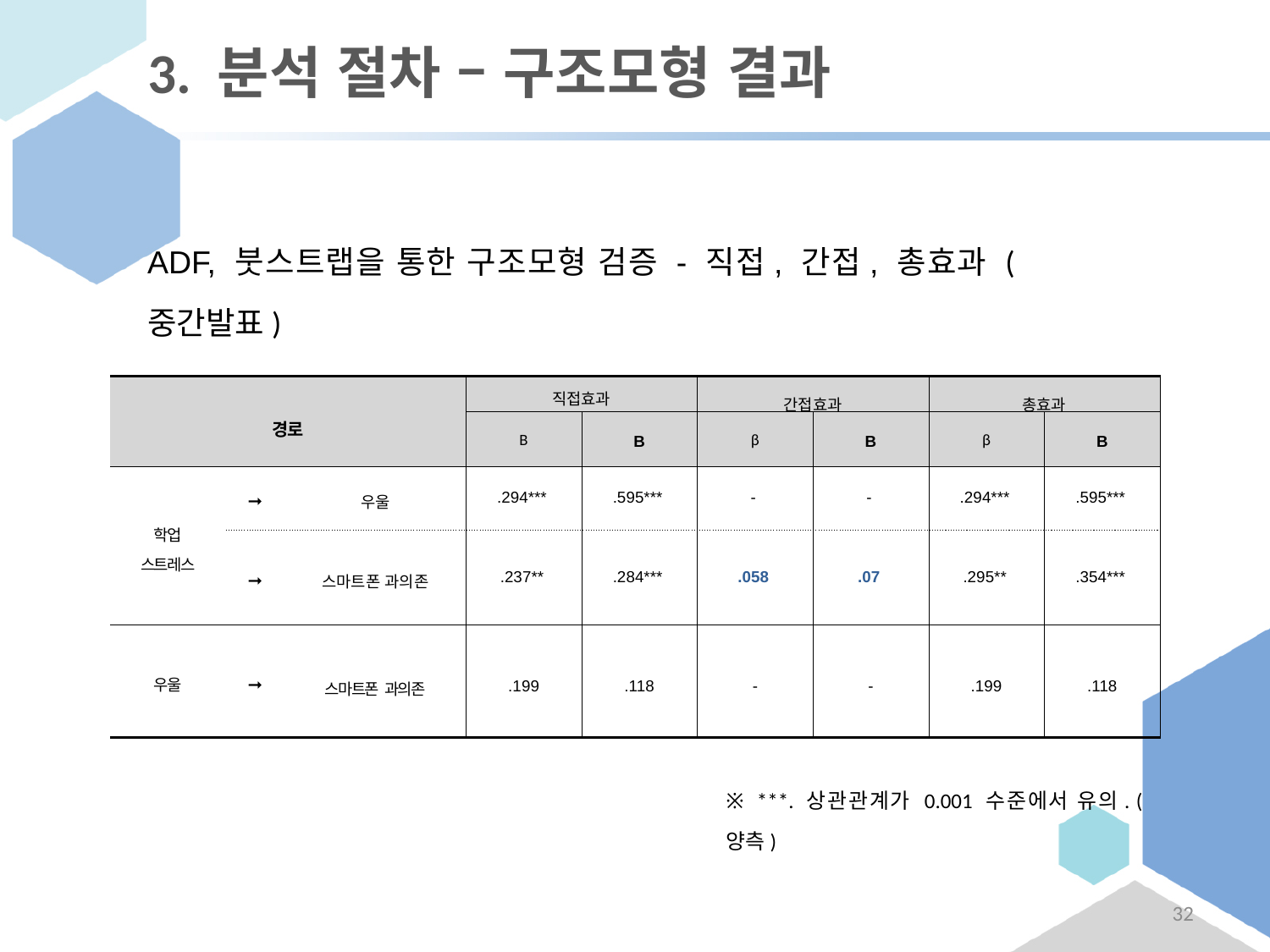

# 3. 분석 절차 – 구조모형 결과

ADF, 붓스트랩을 통한 구조모형 검증 - 직접, 간접, 총효과 (중간발표)
| 경로 |  |  | 직접효과 |  | 간접효과 |  | 총효과 |  |
| --- | --- | --- | --- | --- | --- | --- | --- | --- |
|  |  |  | Β | B | β | B | β | B |
| 학업 스트레스 | ➞ | 우울 | .294\*\*\* | .595\*\*\* | - | - | .294\*\*\* | .595\*\*\* |
|  | ➞ | 스마트폰 과의존 | .237\*\* | .284\*\*\* | .058 | .07 | .295\*\* | .354\*\*\* |
| 우울 | ➞ | 스마트폰 과의존 | .199 | .118 | - | - | .199 | .118 |
※  ***. 상관관계가 0.001 수준에서 유의. (양측)

32